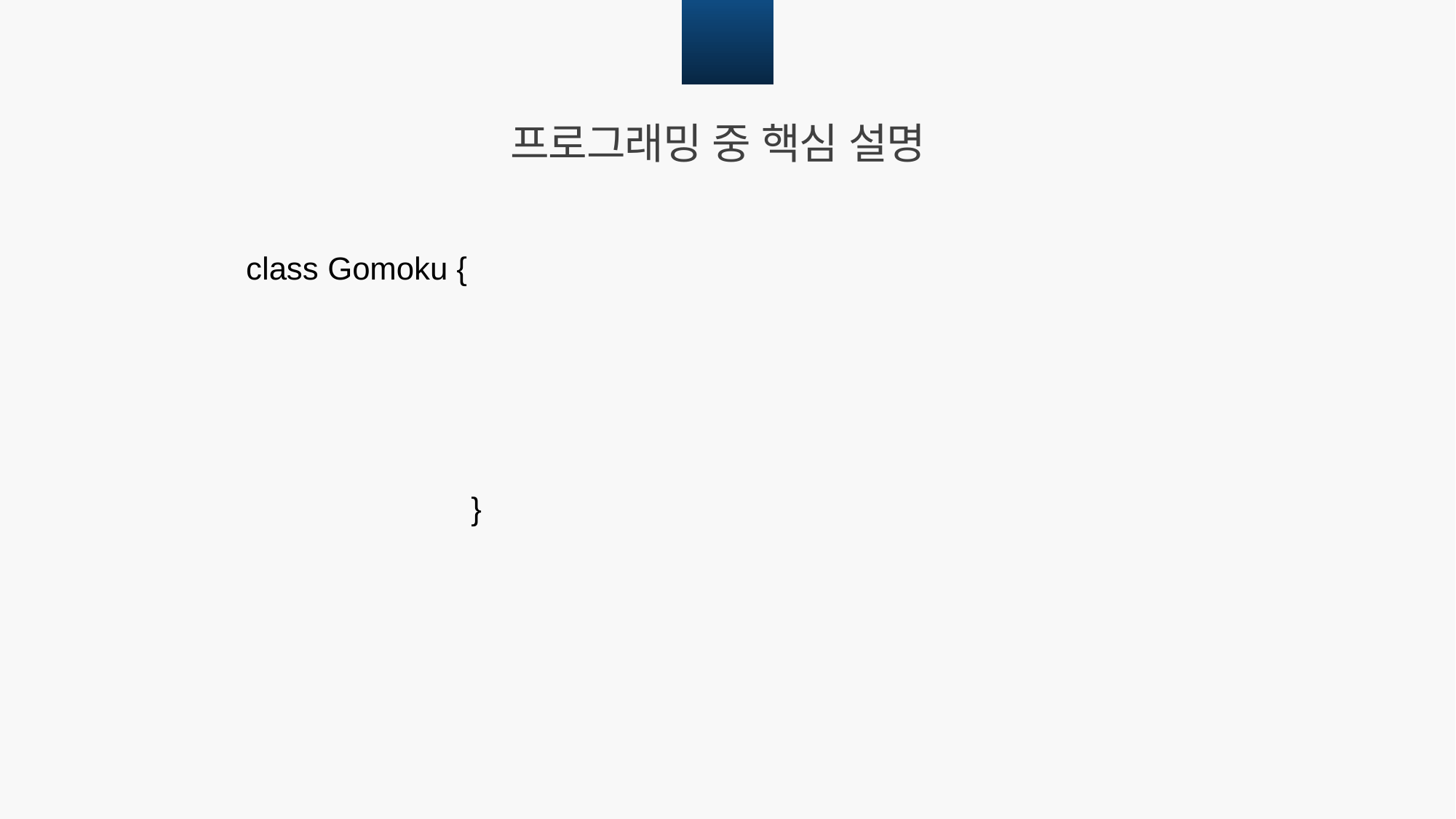

05
프로그래밍 중 핵심 설명
class Gomoku {
}